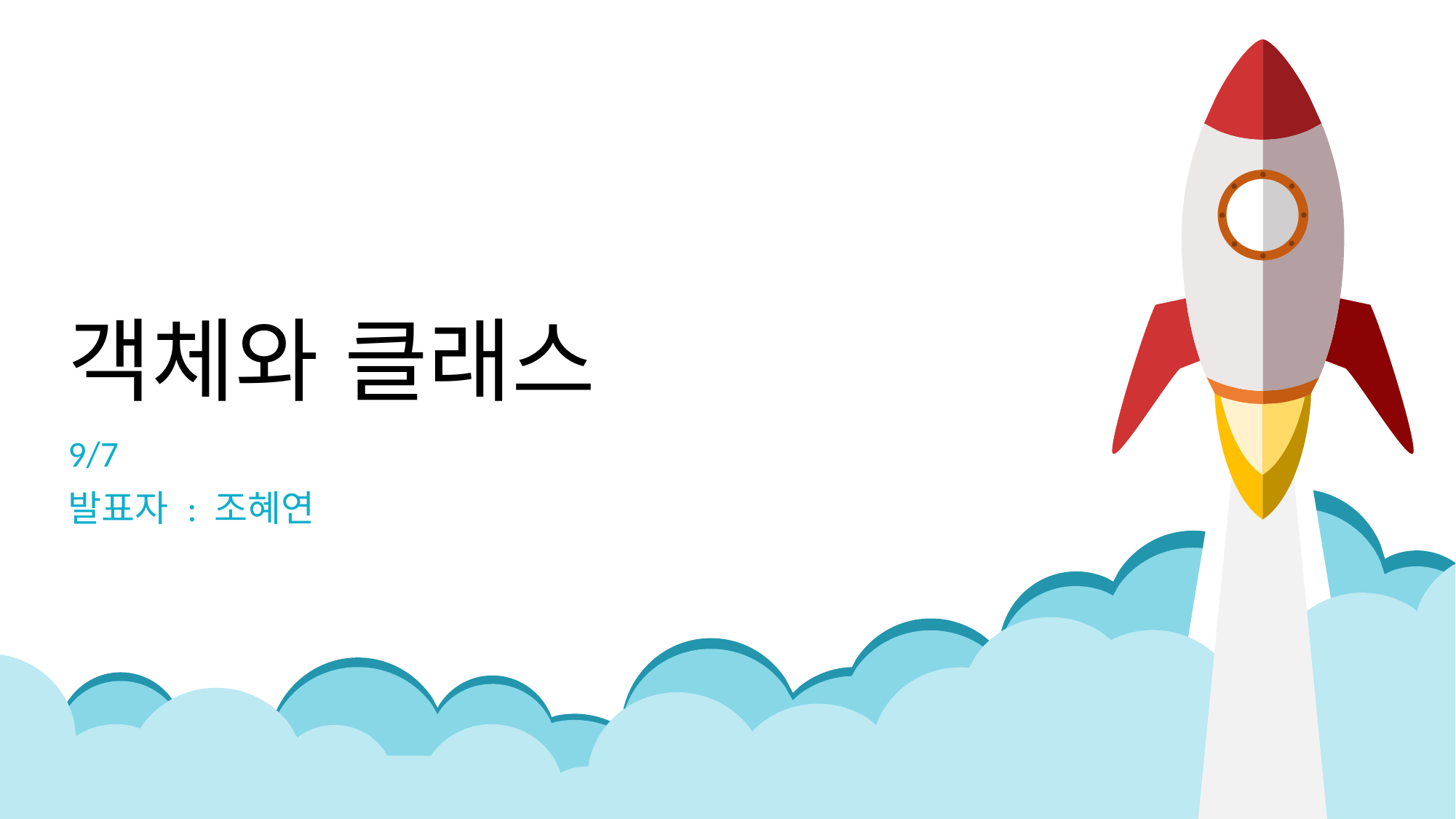

# 객체와 클래스
9/7
발표자 : 조혜연